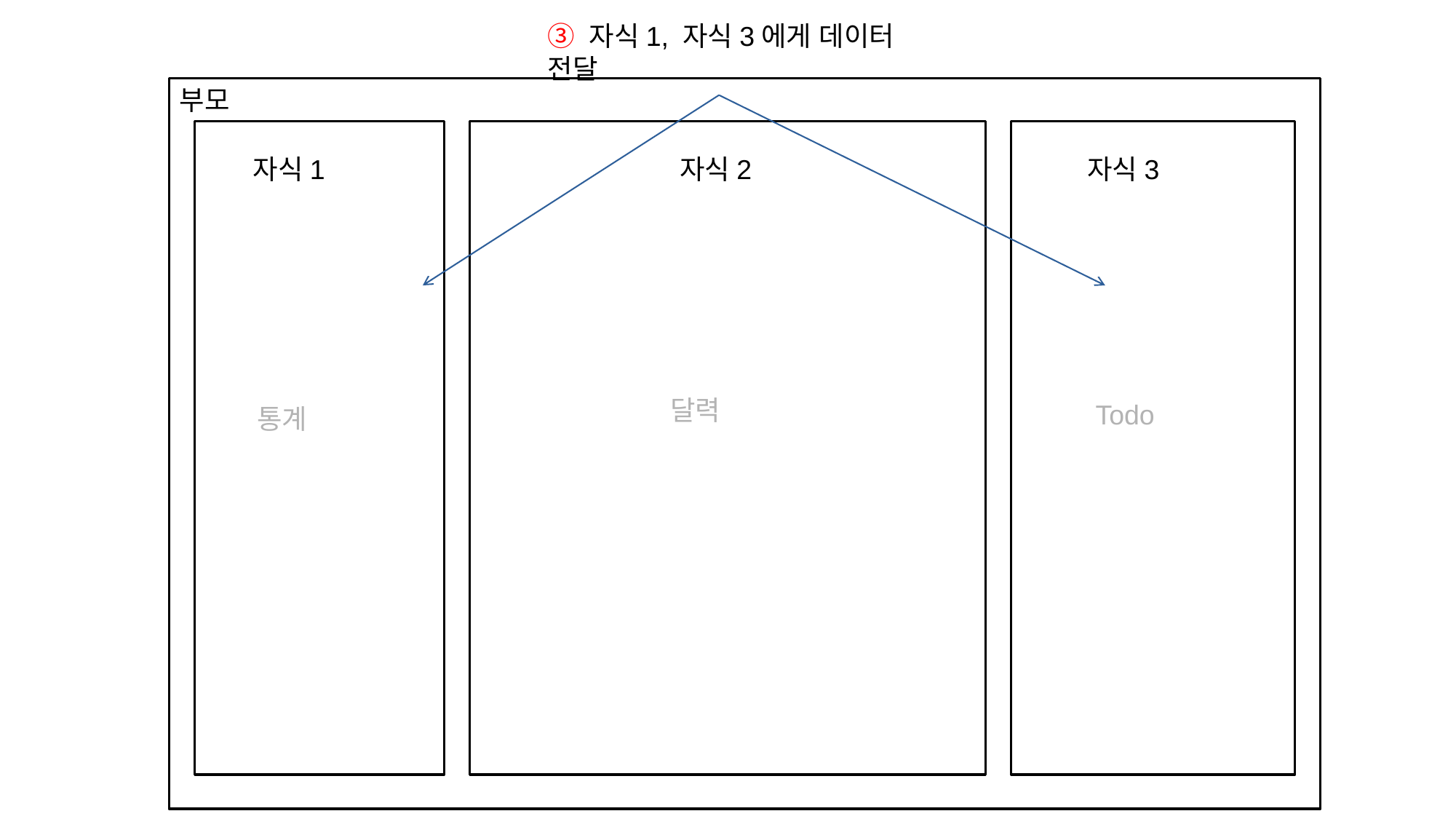

③ 자식1, 자식3에게 데이터 전달

부모

자식1
자식2
자식3

달력
Todo
통계